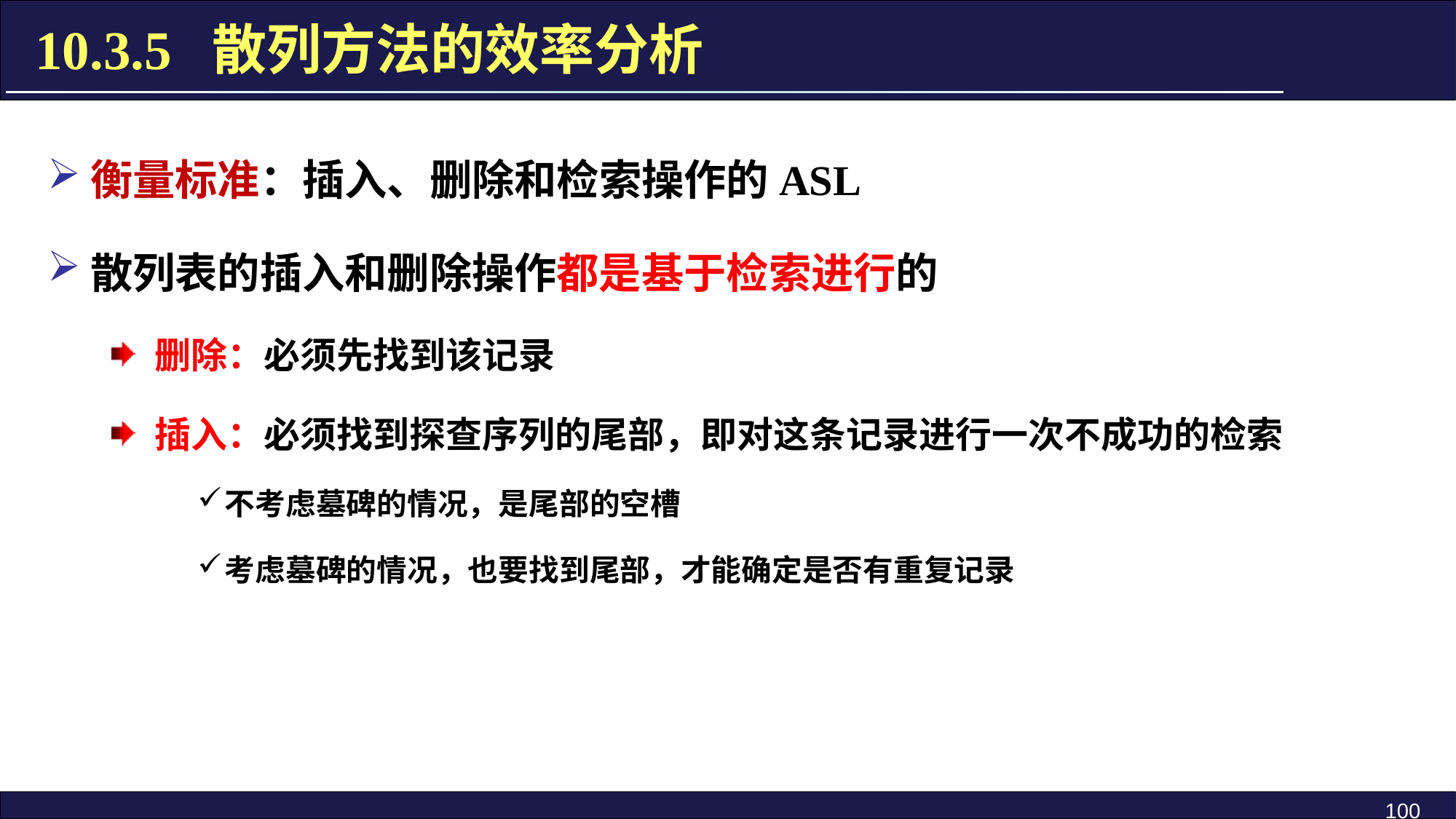

10.3.5  散列方法的效率分析
衡量标准：插入、删除和检索操作的ASL
散列表的插入和删除操作都是基于检索进行的
删除：必须先找到该记录
插入：必须找到探查序列的尾部，即对这条记录进行一次不成功的检索
不考虑墓碑的情况，是尾部的空槽
考虑墓碑的情况，也要找到尾部，才能确定是否有重复记录
100